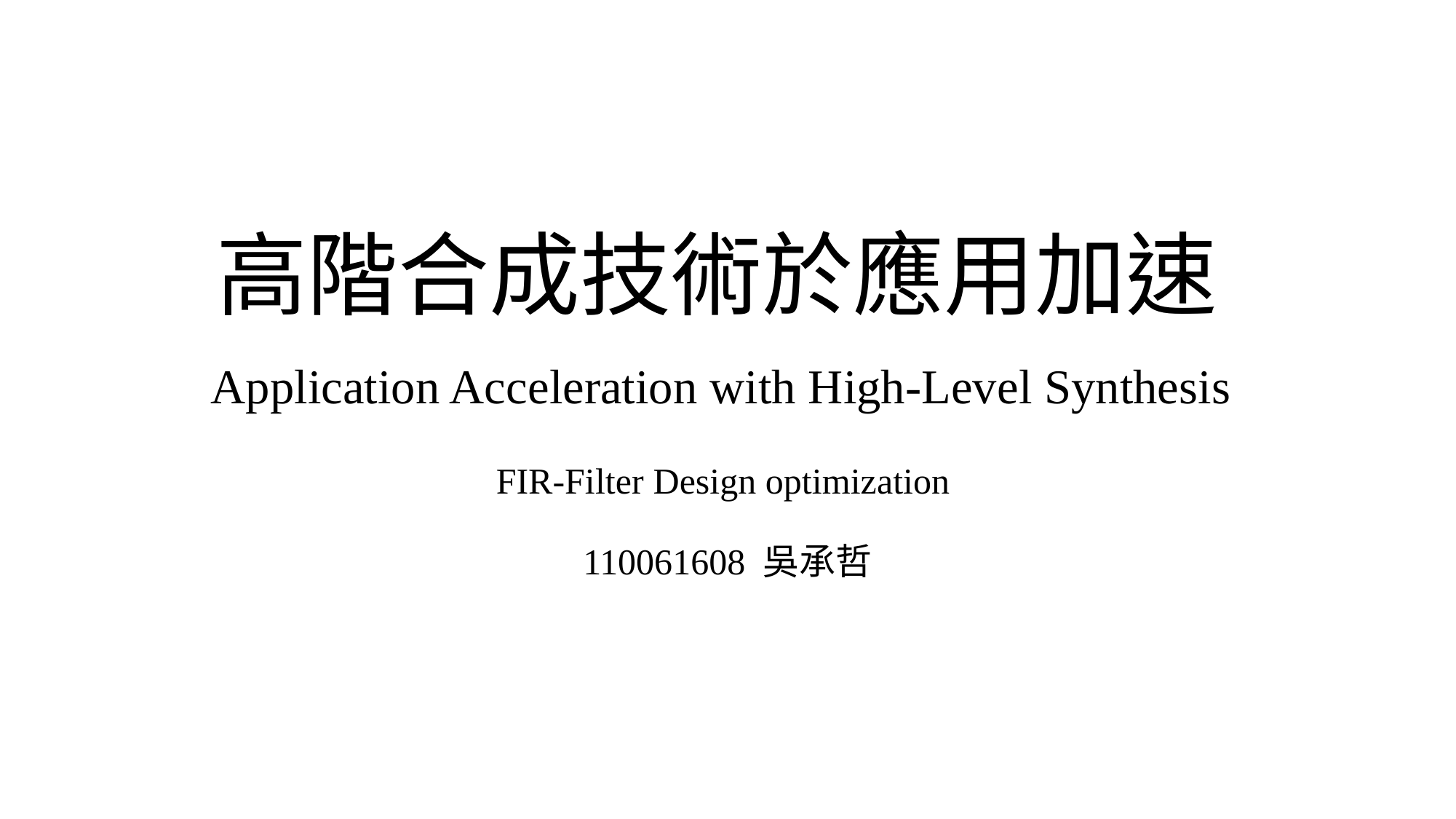

# 高階合成技術於應用加速Application Acceleration with High-Level Synthesis
FIR-Filter Design optimization
110061608 吳承哲